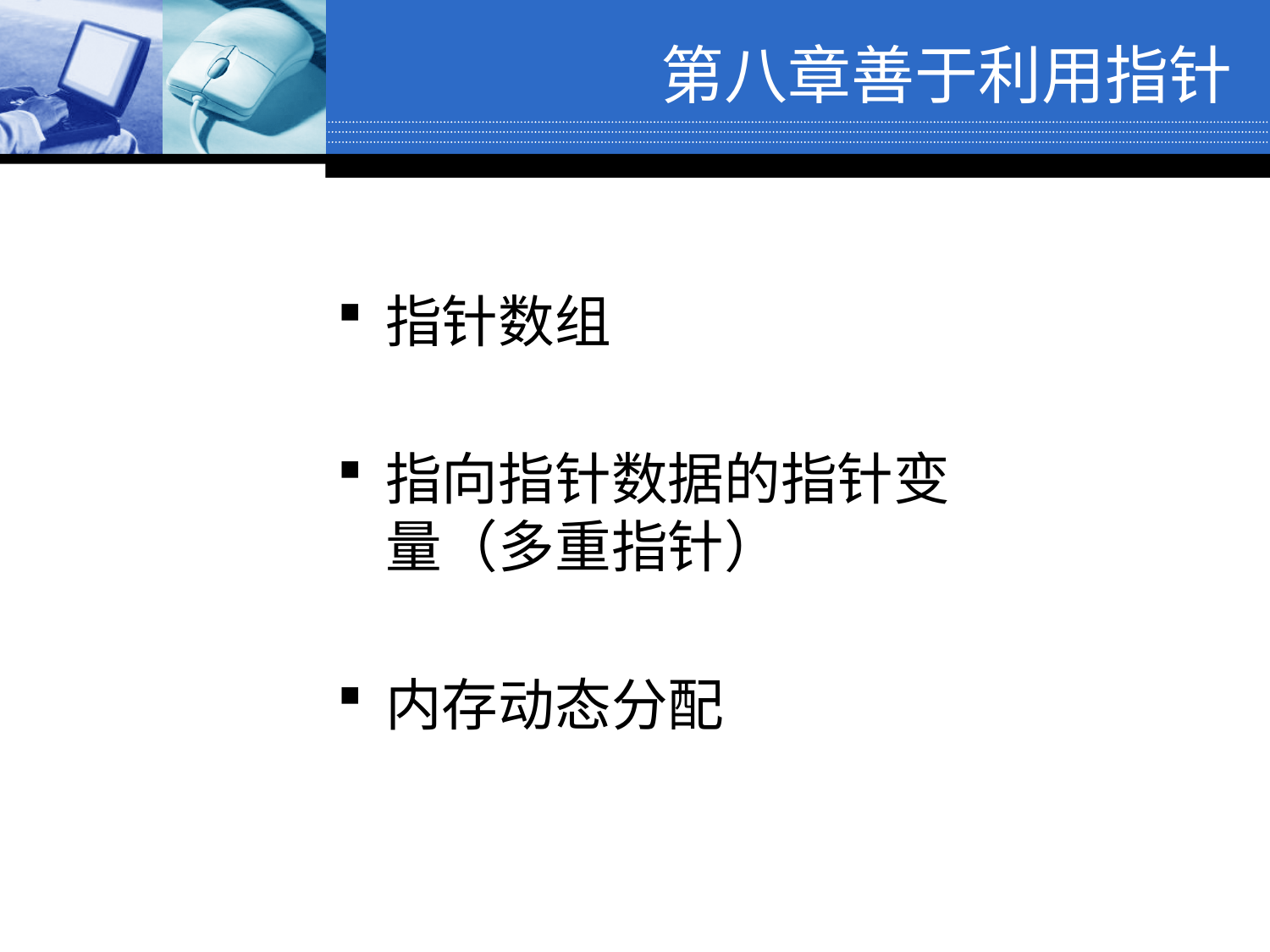

第八章善于利用指针
指针数组

指向指针数据的指针变量（多重指针）

内存动态分配